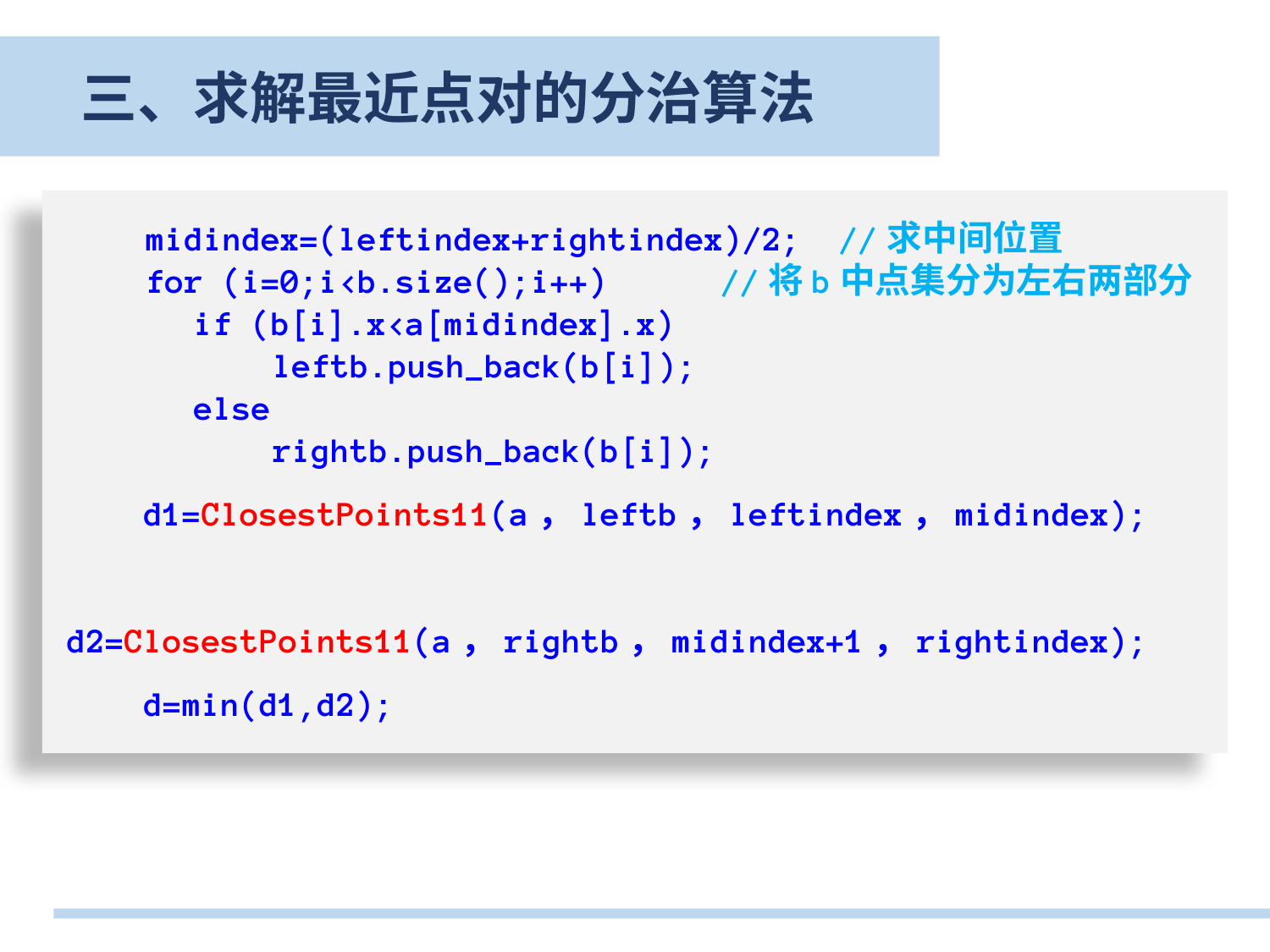

三、求解最近点对的分治算法
　　midindex=(leftindex+rightindex)/2;  //求中间位置
　　for (i=0;i<b.size();i++)	 //将b中点集分为左右两部分
	if (b[i].x<a[midindex].x)
	　　leftb.push_back(b[i]);
	else
	　　rightb.push_back(b[i]);
    d1=ClosestPoints11(a，leftb，leftindex，midindex);
    d2=ClosestPoints11(a，rightb，midindex+1，rightindex);
    d=min(d1,d2);